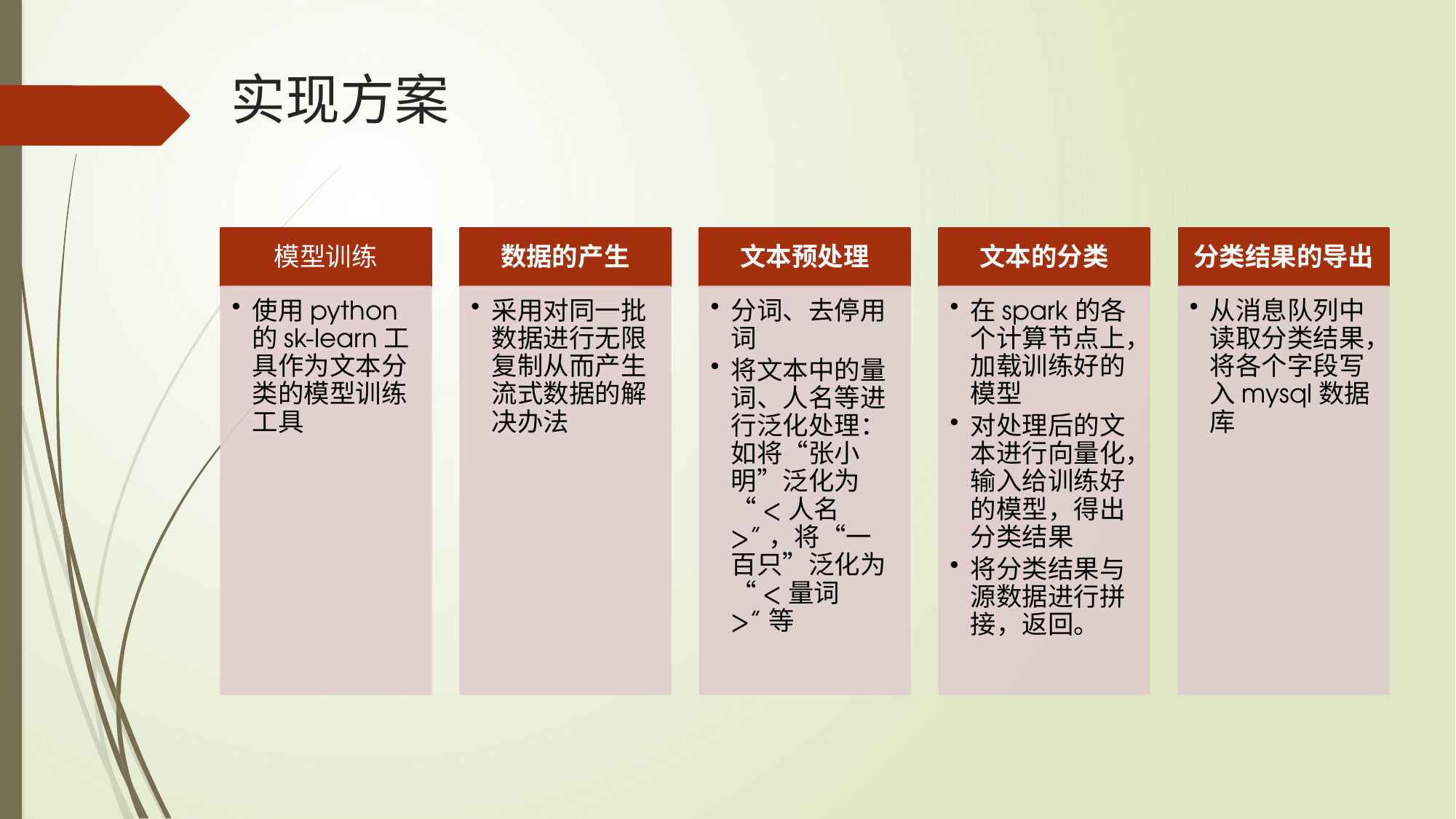

# 实现方案
模型训练
使用python的sk-learn工具作为文本分类的模型训练工具
数据的产生
采用对同一批数据进行无限复制从而产生流式数据的解决办法
文本预处理
分词、去停用词
将文本中的量词、人名等进行泛化处理：如将“张小明”泛化为“<人名>”，将“一百只”泛化为“<量词>”等
文本的分类
在spark的各个计算节点上，加载训练好的模型
对处理后的文本进行向量化，输入给训练好的模型，得出分类结果
将分类结果与源数据进行拼接，返回。
分类结果的导出
从消息队列中读取分类结果，将各个字段写入mysql数据库